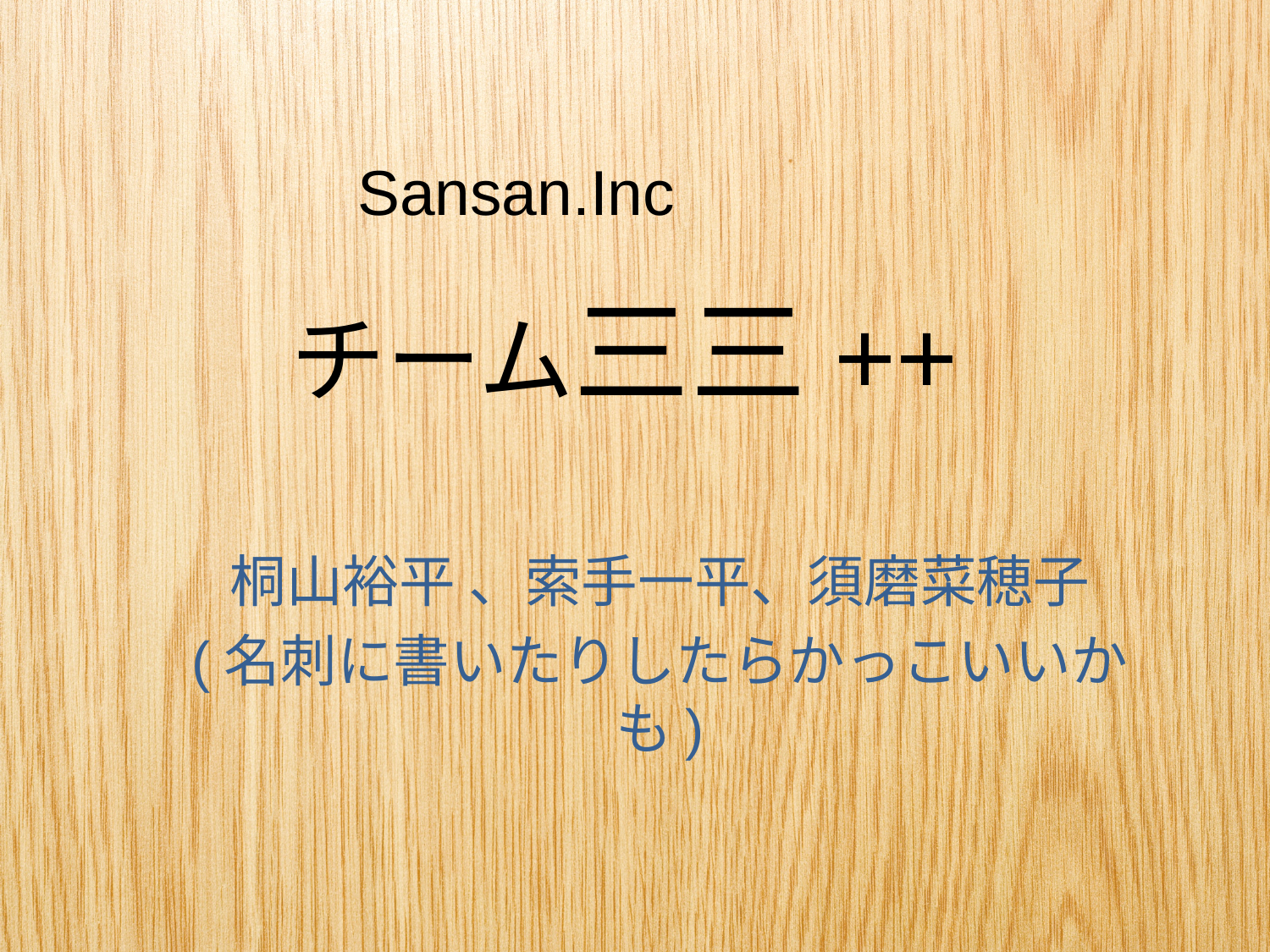

Sansan.Inc
# チーム三三++
桐山裕平 、索手一平、須磨菜穂子
(名刺に書いたりしたらかっこいいかも)